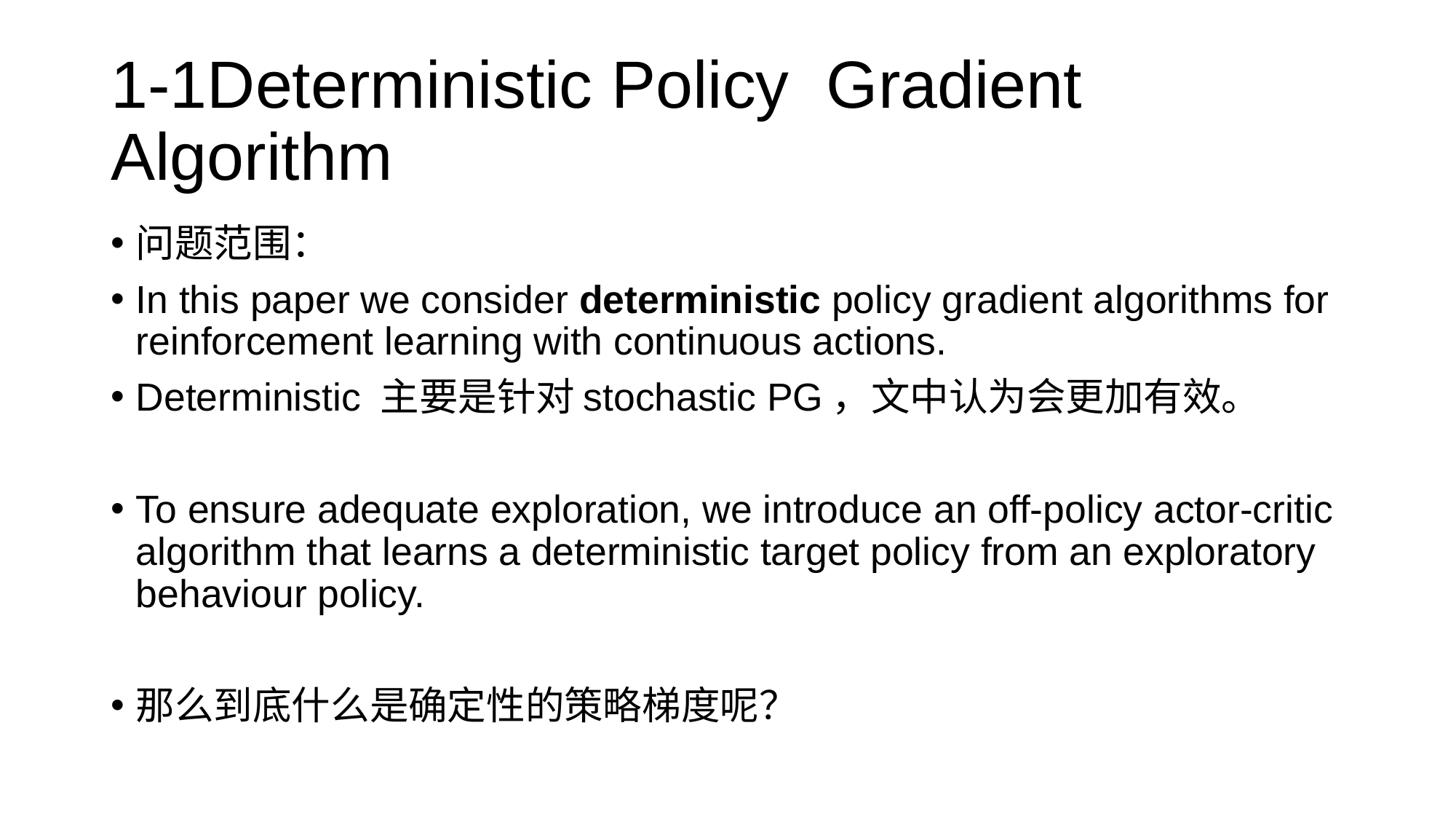

# 1-1Deterministic Policy  Gradient Algorithm
问题范围：
In this paper we consider deterministic policy gradient algorithms for reinforcement learning with continuous actions.
Deterministic 主要是针对stochastic PG，文中认为会更加有效。

To ensure adequate exploration, we introduce an off-policy actor-critic algorithm that learns a deterministic target policy from an exploratory behaviour policy.

那么到底什么是确定性的策略梯度呢？